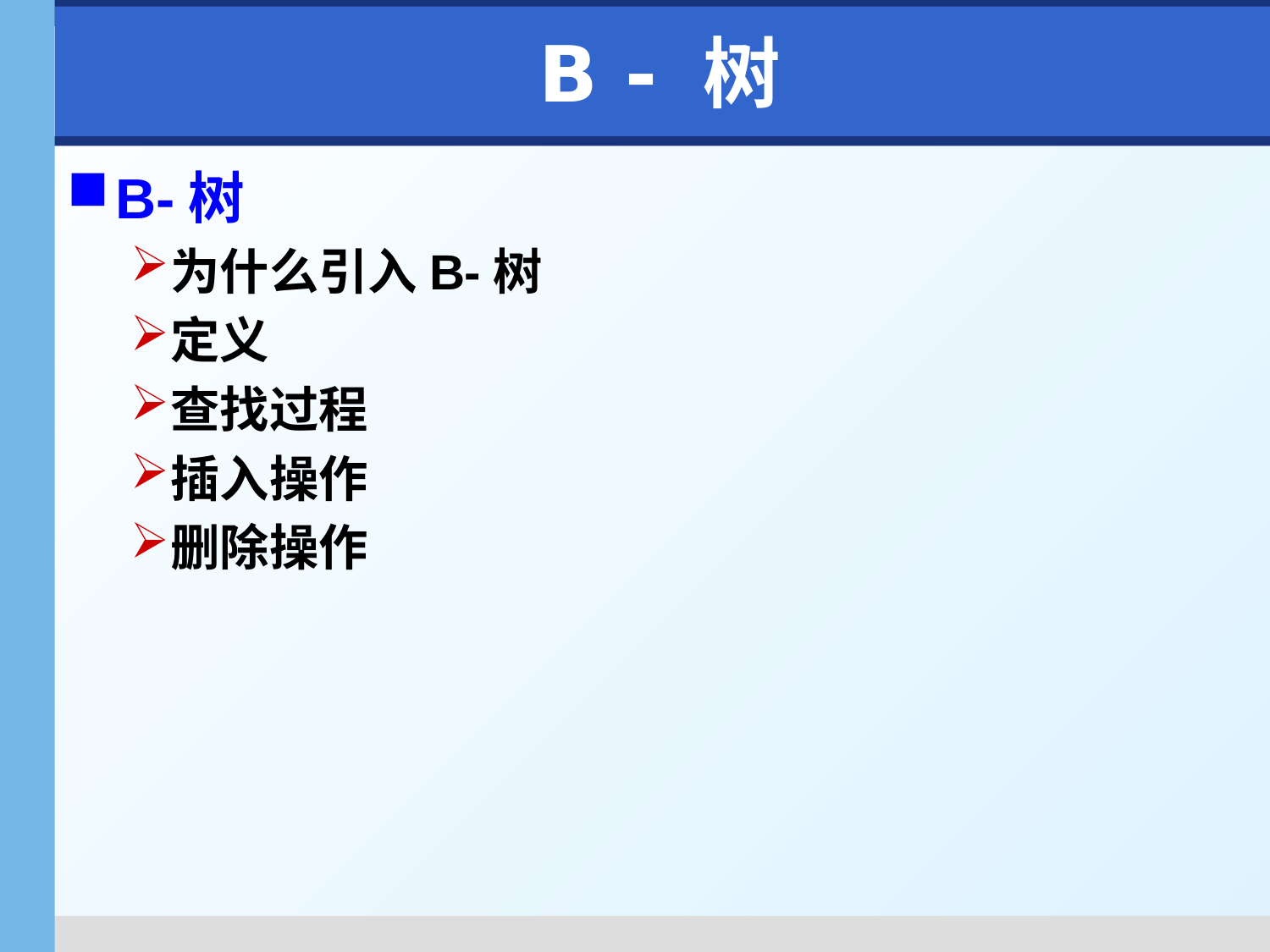

# B - 树
B-树
为什么引入B-树
定义
查找过程
插入操作
删除操作